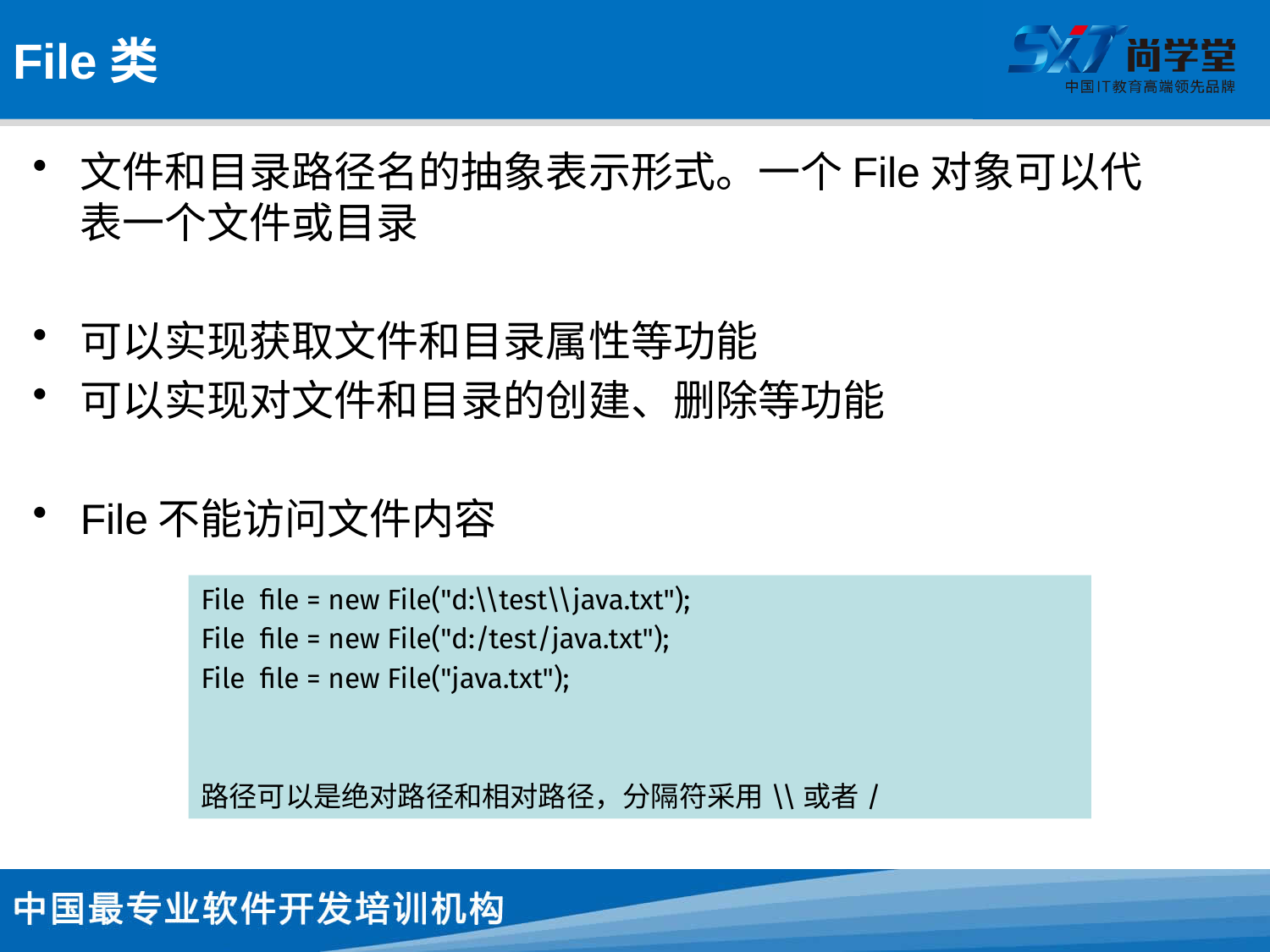

# File类
文件和目录路径名的抽象表示形式。一个File对象可以代表一个文件或目录

可以实现获取文件和目录属性等功能
可以实现对文件和目录的创建、删除等功能

File不能访问文件内容

File  file = new File("d:\\test\\java.txt");
File  file = new File("d:/test/java.txt");
File  file = new File("java.txt");

路径可以是绝对路径和相对路径，分隔符采用\\或者/